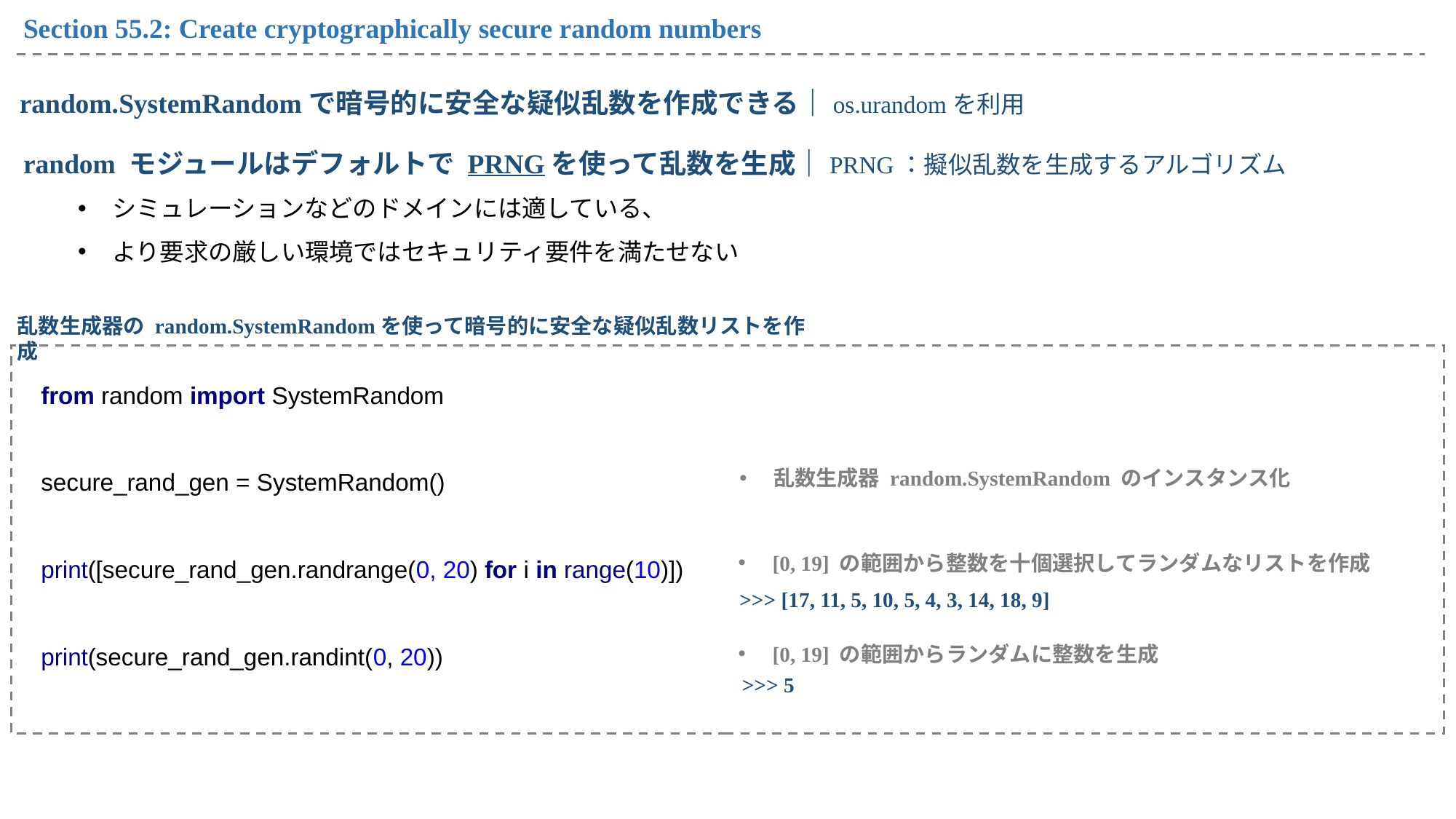

Section 55.2: Create cryptographically secure random numbers
random.SystemRandomで暗号的に安全な疑似乱数を作成できる｜os.urandomを利用
random モジュールはデフォルトで PRNGを使って乱数を生成｜PRNG：擬似乱数を生成するアルゴリズム
シミュレーションなどのドメインには適している、
より要求の厳しい環境ではセキュリティ要件を満たせない
乱数生成器の random.SystemRandomを使って暗号的に安全な疑似乱数リストを作成

from random import SystemRandom
secure_rand_gen = SystemRandom()
print([secure_rand_gen.randrange(0, 20) for i in range(10)])
print(secure_rand_gen.randint(0, 20))
乱数生成器 random.SystemRandom のインスタンス化
[0, 19] の範囲から整数を十個選択してランダムなリストを作成
>>> [17, 11, 5, 10, 5, 4, 3, 14, 18, 9]
[0, 19] の範囲からランダムに整数を生成
>>> 5